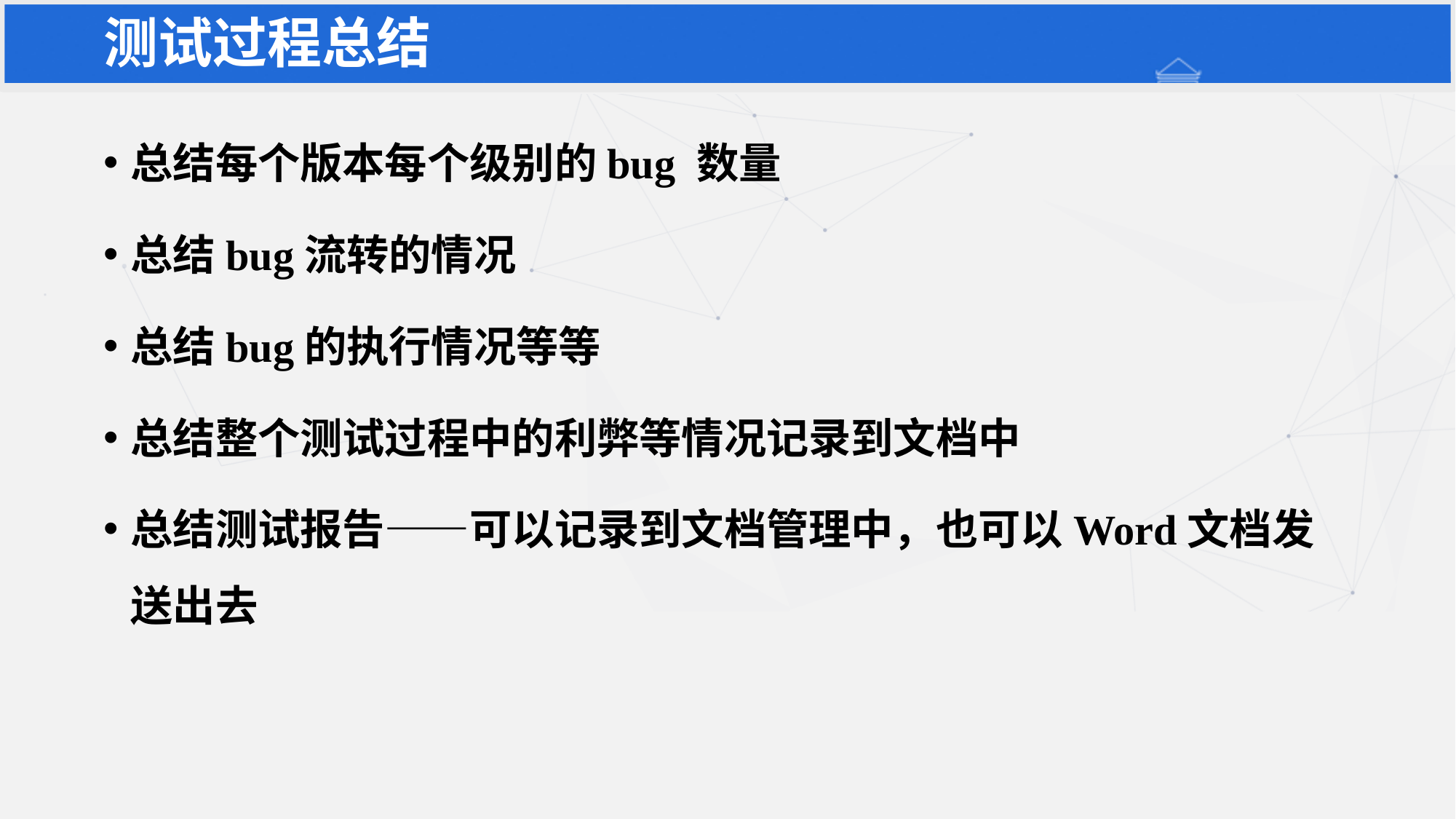

测试过程总结
总结每个版本每个级别的bug 数量
总结bug流转的情况
总结bug的执行情况等等
总结整个测试过程中的利弊等情况记录到文档中
总结测试报告——可以记录到文档管理中，也可以Word文档发送出去